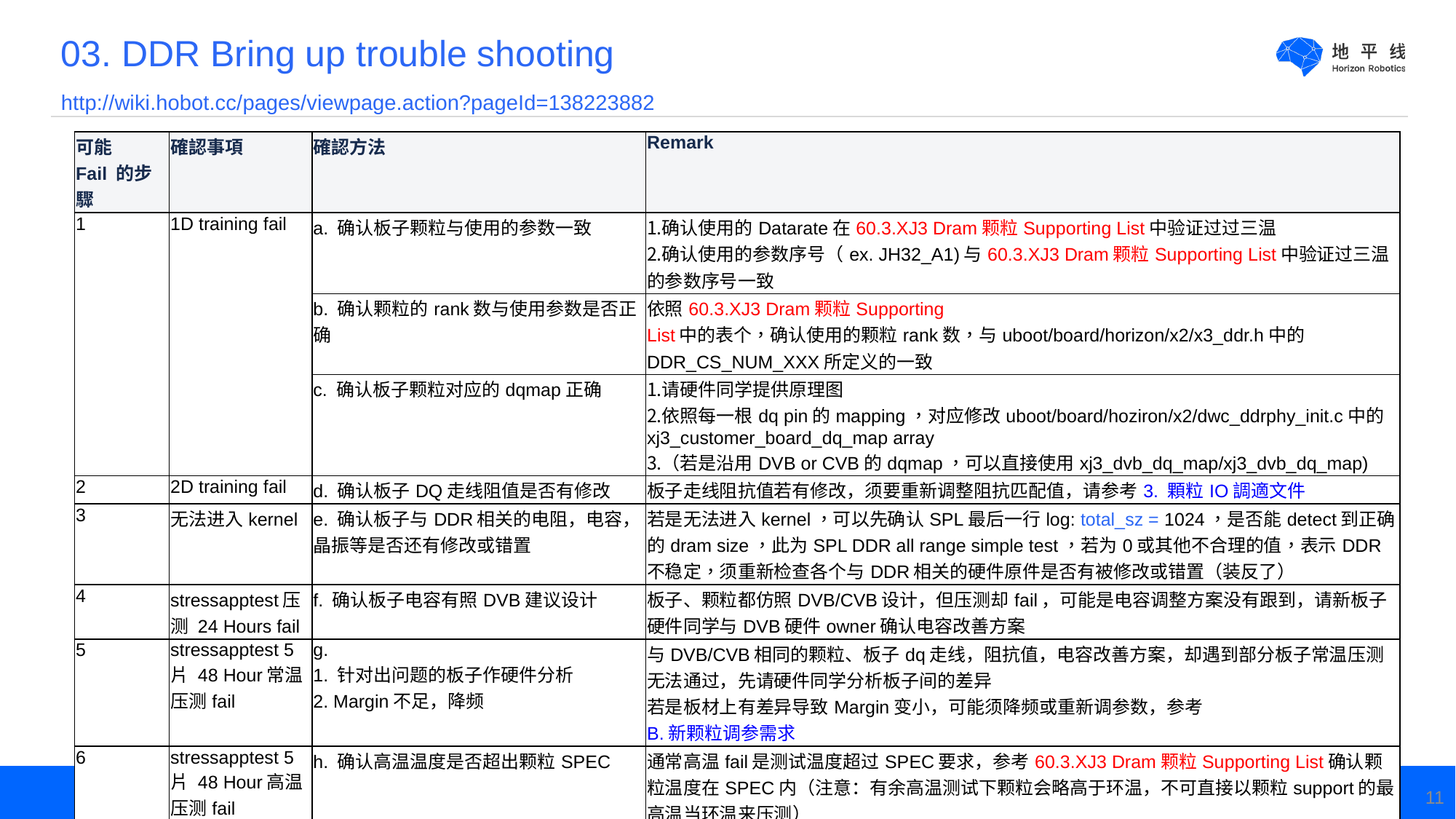

# 03. DDR Bring up trouble shooting
http://wiki.hobot.cc/pages/viewpage.action?pageId=138223882
| 可能 Fail 的步驟 | 確認事項 | 確認方法 | Remark |
| --- | --- | --- | --- |
| 1 | 1D training fail | a. 确认板子颗粒与使用的参数一致 | 确认使用的Datarate在60.3.XJ3 Dram颗粒Supporting List中验证过过三温 确认使用的参数序号（ex. JH32\_A1)与60.3.XJ3 Dram颗粒Supporting List中验证过三温的参数序号一致 |
|  |  | b. 确认颗粒的rank数与使用参数是否正确 | 依照60.3.XJ3 Dram颗粒Supporting List中的表个，确认使用的颗粒rank数，与uboot/board/horizon/x2/x3\_ddr.h中的DDR\_CS\_NUM\_XXX所定义的一致 |
|  |  | c. 确认板子颗粒对应的dqmap正确 | 请硬件同学提供原理图 依照每一根dq pin的mapping，对应修改uboot/board/hoziron/x2/dwc\_ddrphy\_init.c中的xj3\_customer\_board\_dq\_map array （若是沿用DVB or CVB的dqmap，可以直接使用xj3\_dvb\_dq\_map/xj3\_dvb\_dq\_map) |
| 2 | 2D training fail | d. 确认板子DQ走线阻值是否有修改 | 板子走线阻抗值若有修改，须要重新调整阻抗匹配值，请参考3. 顆粒IO調適文件 |
| 3 | 无法进入kernel | e. 确认板子与DDR相关的电阻，电容，晶振等是否还有修改或错置 | 若是无法进入kernel，可以先确认SPL最后一行log: total\_sz = 1024，是否能detect到正确的dram size，此为SPL DDR all range simple test，若为0或其他不合理的值，表示DDR不稳定，须重新检查各个与DDR相关的硬件原件是否有被修改或错置（装反了） |
| 4 | stressapptest压测 24 Hours fail | f. 确认板子电容有照DVB建议设计 | 板子、颗粒都仿照DVB/CVB设计，但压测却fail，可能是电容调整方案没有跟到，请新板子硬件同学与DVB硬件owner确认电容改善方案 |
| 5 | stressapptest 5片 48 Hour常温压测fail | g.  1. 针对出问题的板子作硬件分析 2. Margin不足，降频 | 与DVB/CVB相同的颗粒、板子dq走线，阻抗值，电容改善方案，却遇到部分板子常温压测无法通过，先请硬件同学分析板子间的差异 若是板材上有差异导致Margin变小，可能须降频或重新调参数，参考 B.新颗粒调参需求 |
| 6 | stressapptest 5片 48 Hour高温压测fail | h. 确认高温温度是否超出颗粒SPEC | 通常高温fail是测试温度超过SPEC要求，参考60.3.XJ3 Dram颗粒Supporting List确认颗粒温度在SPEC内（注意：有余高温测试下颗粒会略高于环温，不可直接以颗粒support的最高温当环温来压测） |
| 7 | stressapptest 5片 48 Hour低温压测fail | i. 确认高温温度是否超出颗粒SPEC | 通常低温fail是测试温度低于SPEC要求，参考60.3.XJ3 Dram颗粒Supporting List确认颗粒温度在SPEC内 |
11